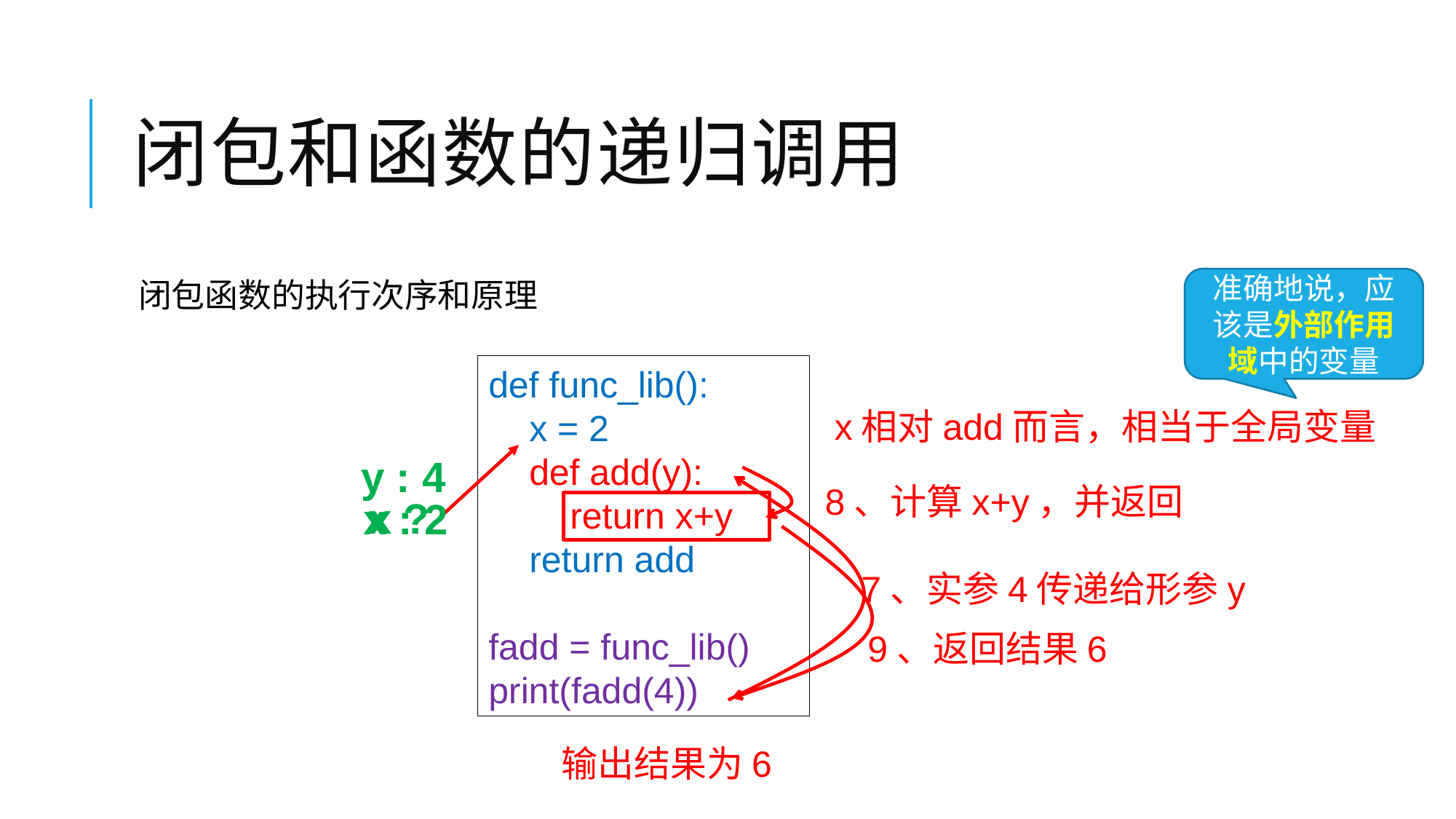

# 闭包和函数的递归调用
准确地说，应该是外部作用域中的变量
闭包函数的执行次序和原理

def func_lib():
    x = 2
    def add(y):
        return x+y
    return add

fadd = func_lib()
print(fadd(4))
x相对add而言，相当于全局变量
y : 4

8、计算x+y，并返回

x ?
x : 2

7、实参4传递给形参y
9、返回结果6
输出结果为6